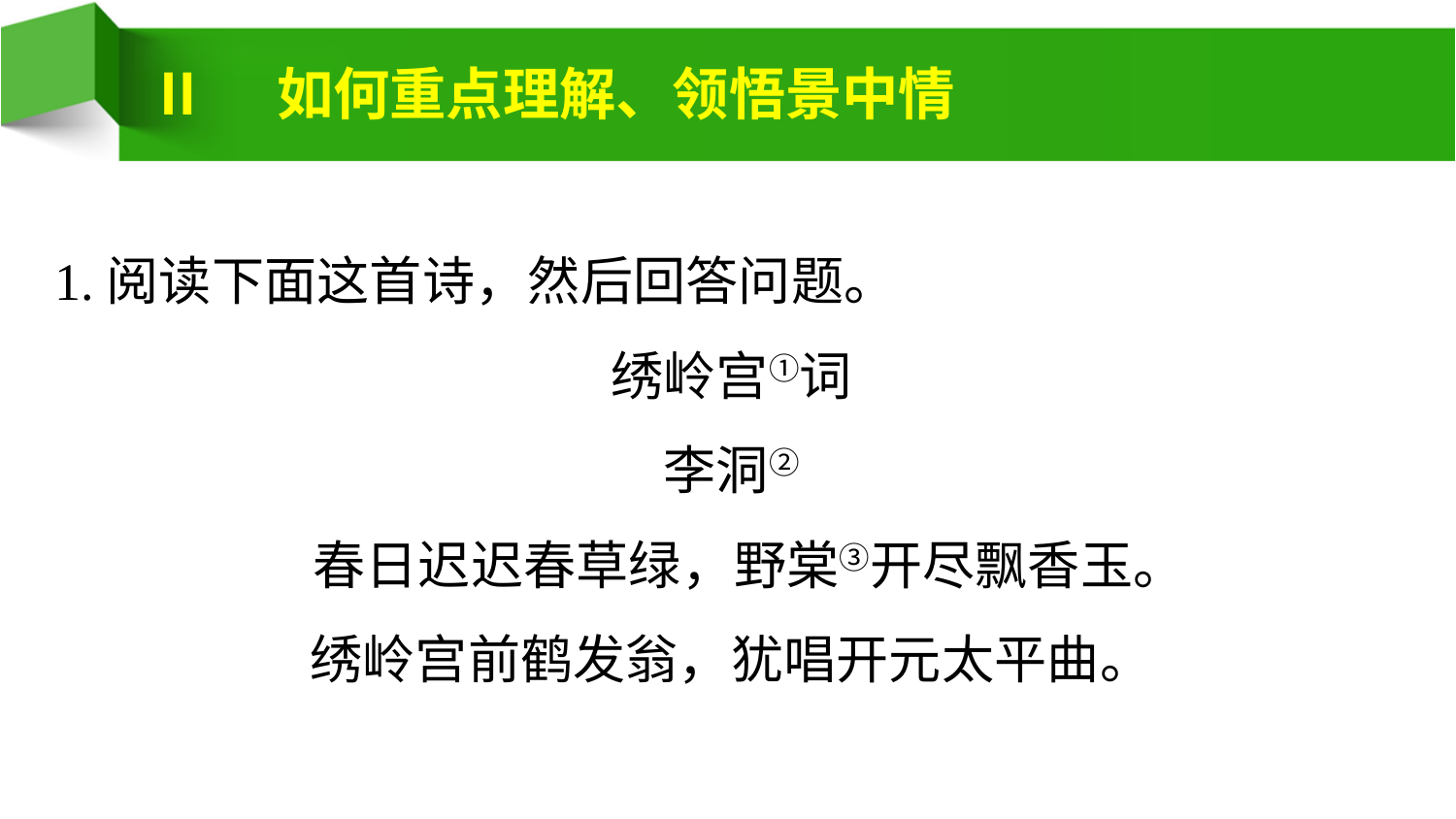

Ⅱ　如何重点理解、领悟景中情
1.阅读下面这首诗，然后回答问题。
绣岭宫①词
李洞②
  春日迟迟春草绿，野棠③开尽飘香玉。
绣岭宫前鹤发翁，犹唱开元太平曲。